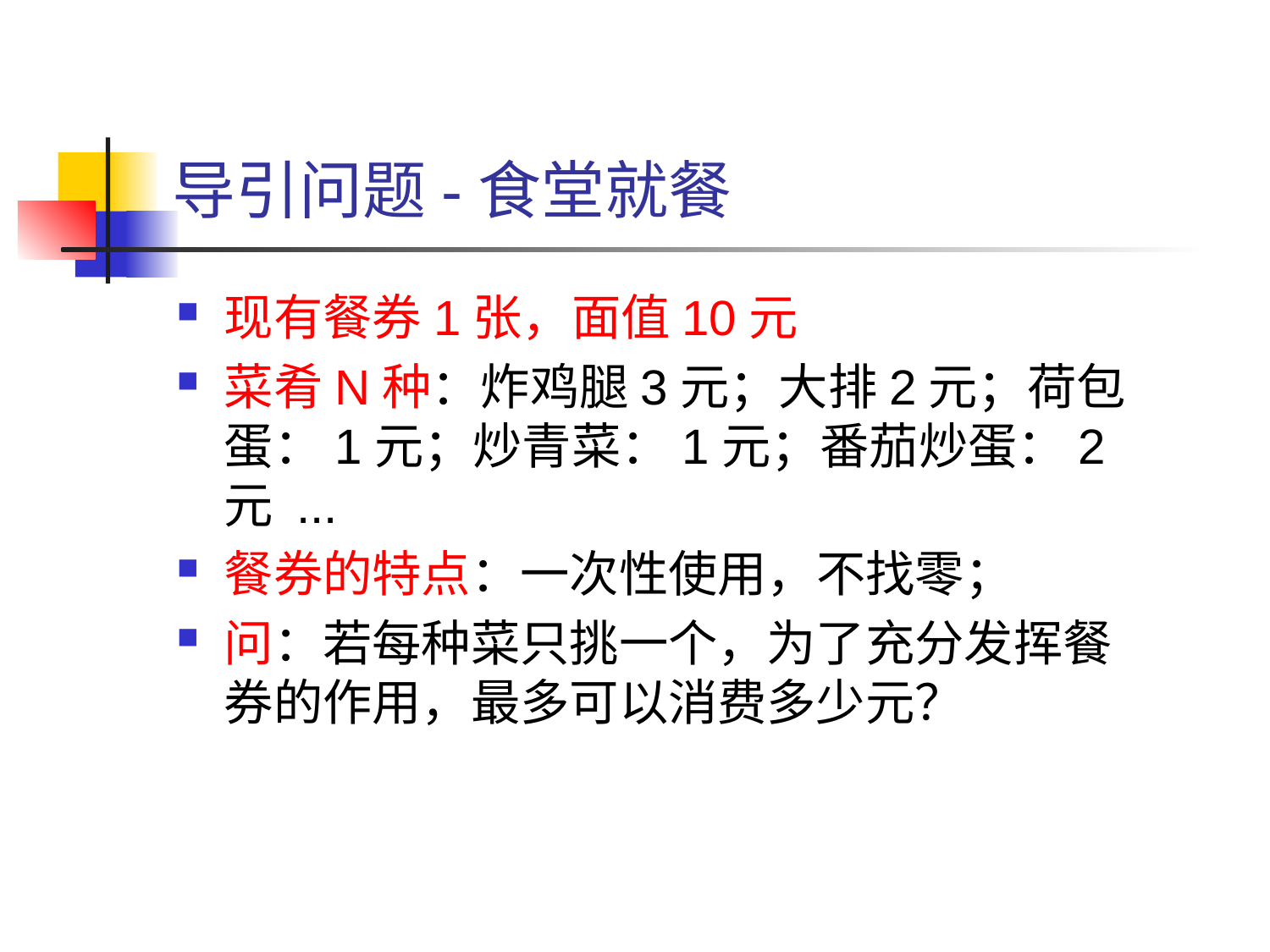

# 导引问题-食堂就餐
现有餐券1张，面值10元
菜肴N种：炸鸡腿3元；大排2元；荷包蛋：1元；炒青菜：1元；番茄炒蛋：2元 ...
餐券的特点：一次性使用，不找零；
问：若每种菜只挑一个，为了充分发挥餐券的作用，最多可以消费多少元？
3